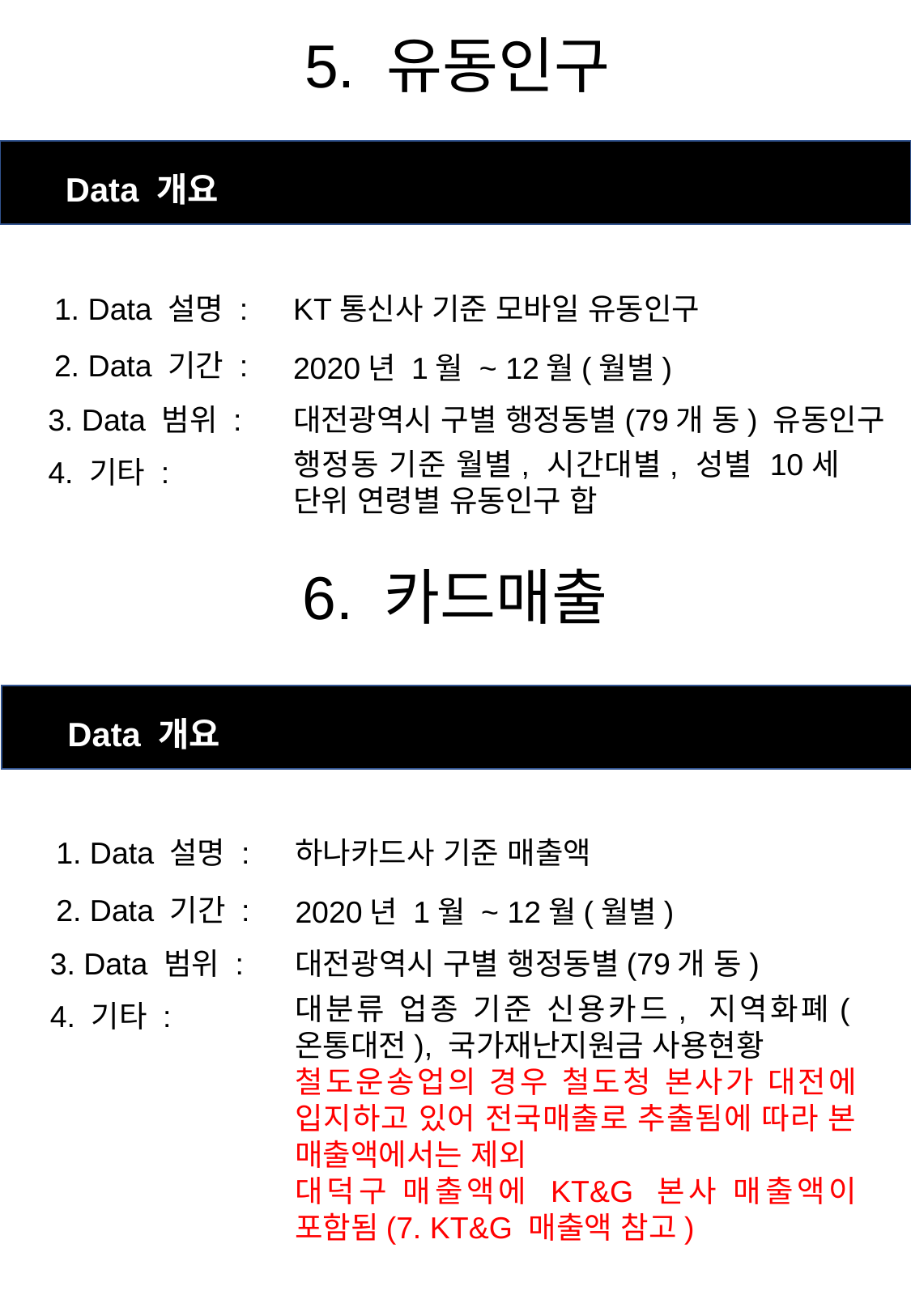

5. 유동인구
Data 개요

1. Data 설명 :
KT통신사 기준 모바일 유동인구
2. Data 기간 :
2020년 1월 ~ 12월(월별)
3. Data 범위 :
대전광역시 구별 행정동별(79개 동) 유동인구
4. 기타 :
행정동 기준 월별, 시간대별, 성별 10세 단위 연령별 유동인구 합
6. 카드매출
Data 개요

1. Data 설명 :
하나카드사 기준 매출액
2. Data 기간 :
2020년 1월 ~ 12월(월별)
3. Data 범위 :
대전광역시 구별 행정동별(79개 동)
4. 기타 :
대분류 업종 기준 신용카드, 지역화폐(온통대전), 국가재난지원금 사용현황
철도운송업의 경우 철도청 본사가 대전에 입지하고 있어 전국매출로 추출됨에 따라 본 매출액에서는 제외
대덕구 매출액에 KT&G 본사 매출액이 포함됨(7. KT&G 매출액 참고)